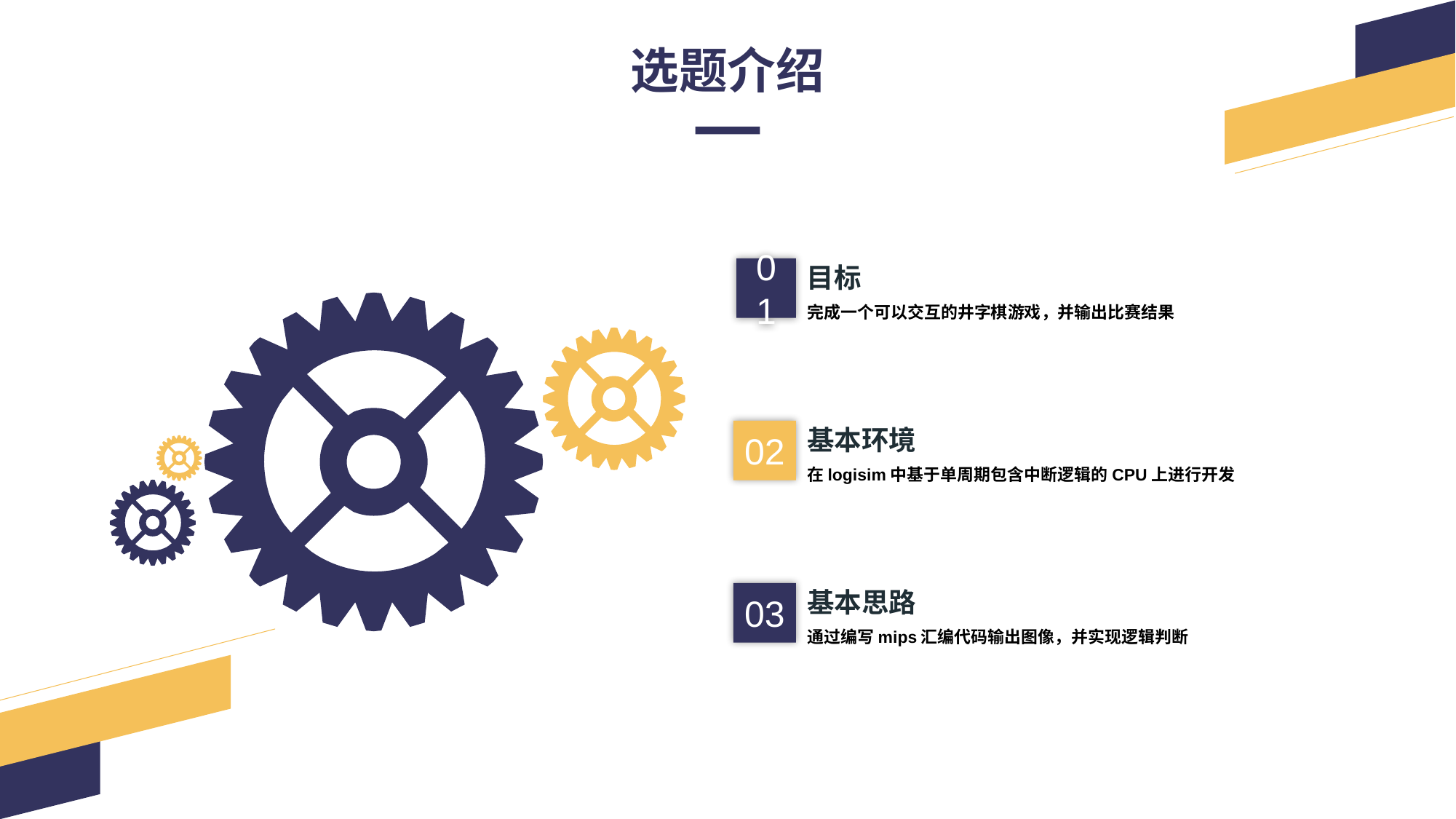

选题介绍

目标
01
完成一个可以交互的井字棋游戏，并输出比赛结果

基本环境
02
在logisim中基于单周期包含中断逻辑的CPU上进行开发
基本思路
03
通过编写mips汇编代码输出图像，并实现逻辑判断